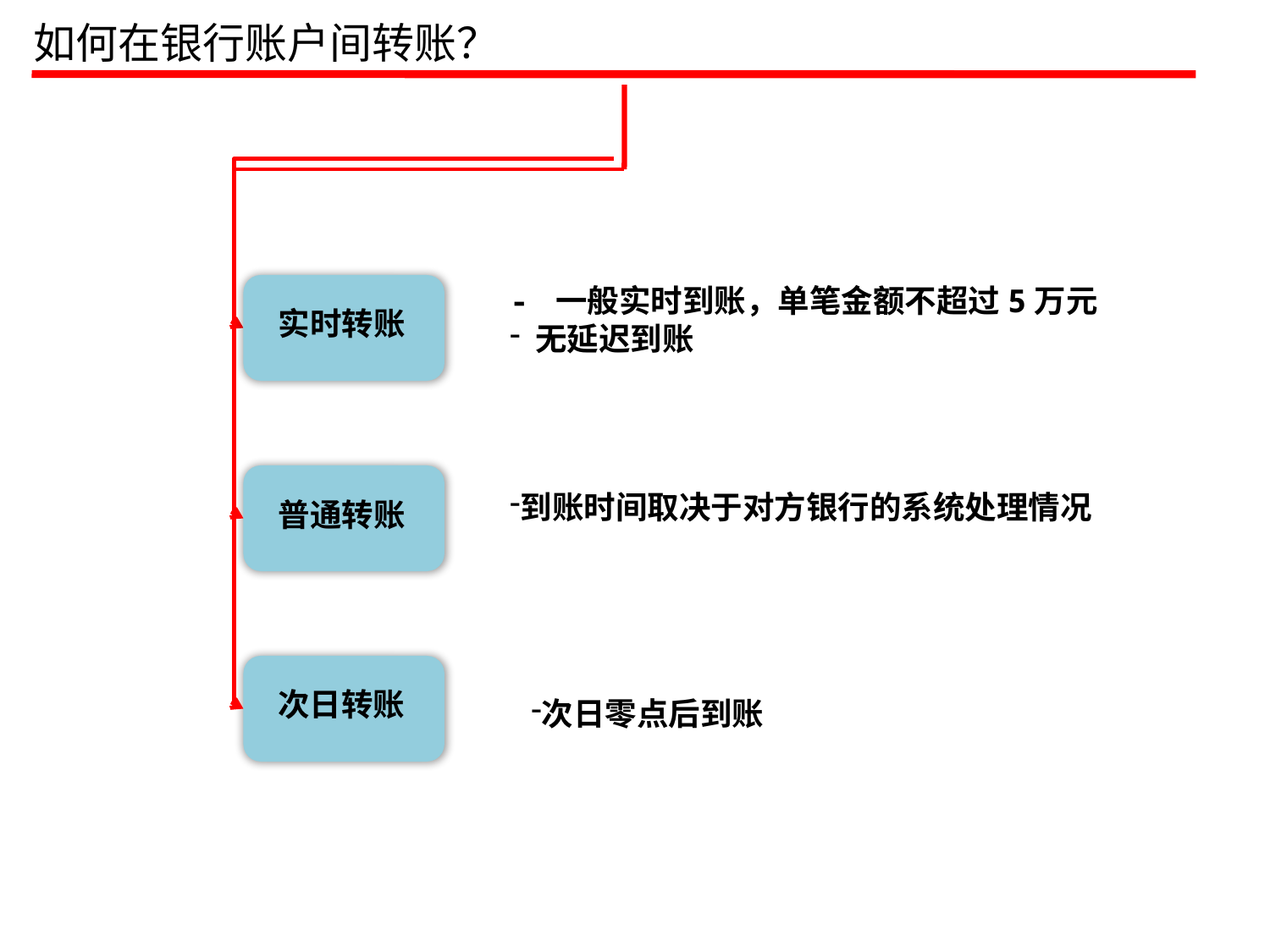

如何在银行账户间转账？

实时转账
- 一般实时到账，单笔金额不超过5万元
 无延迟到账

到账时间取决于对方银行的系统处理情况
普通转账

次日转账
次日零点后到账